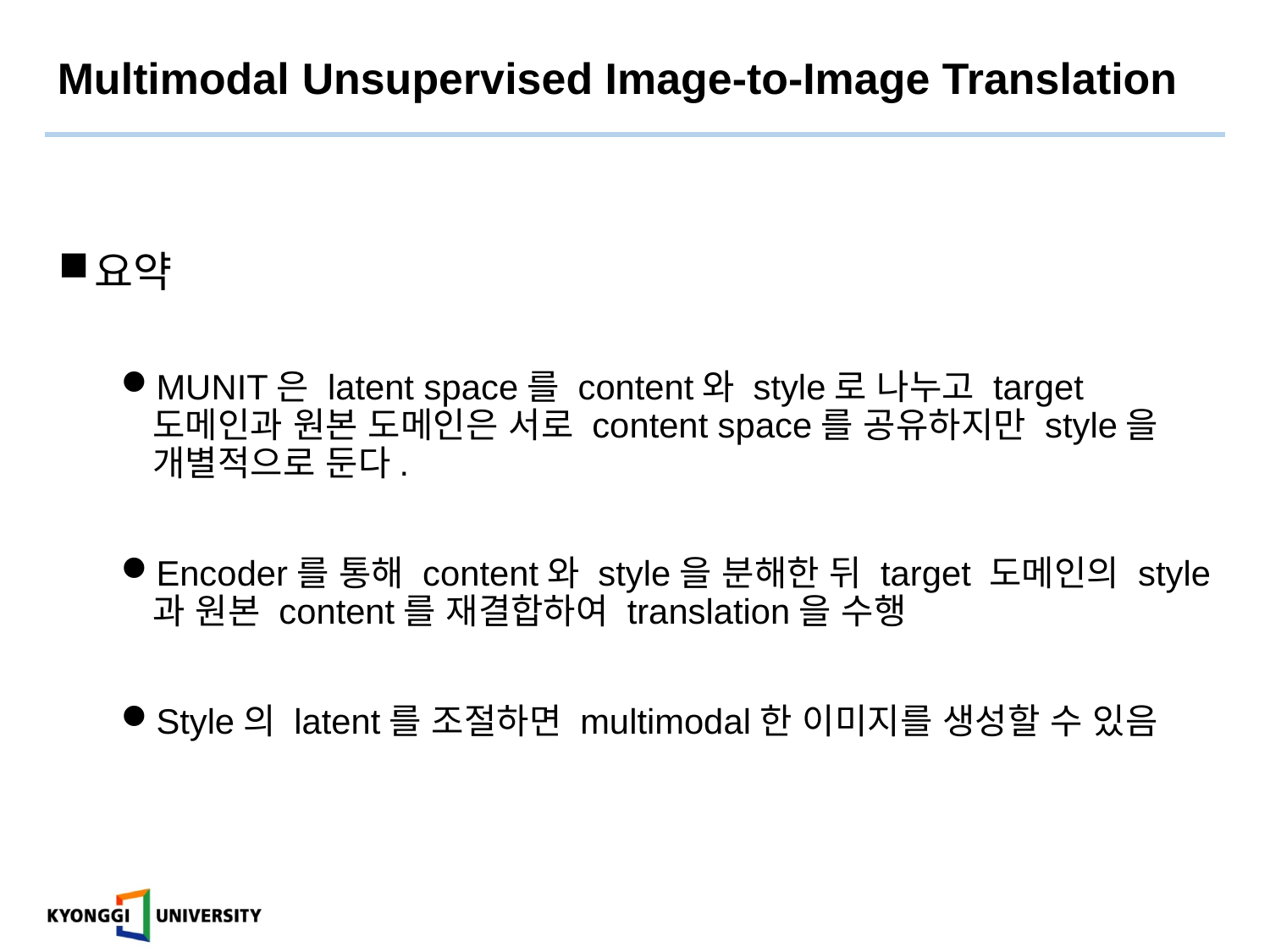

# Multimodal Unsupervised Image-to-Image Translation

요약

MUNIT은 latent space를 content와 style로 나누고 target 도메인과 원본 도메인은 서로 content space를 공유하지만 style을 개별적으로 둔다.

Encoder를 통해 content와 style을 분해한 뒤 target 도메인의 style과 원본 content를 재결합하여 translation을 수행

Style의 latent를 조절하면 multimodal한 이미지를 생성할 수 있음